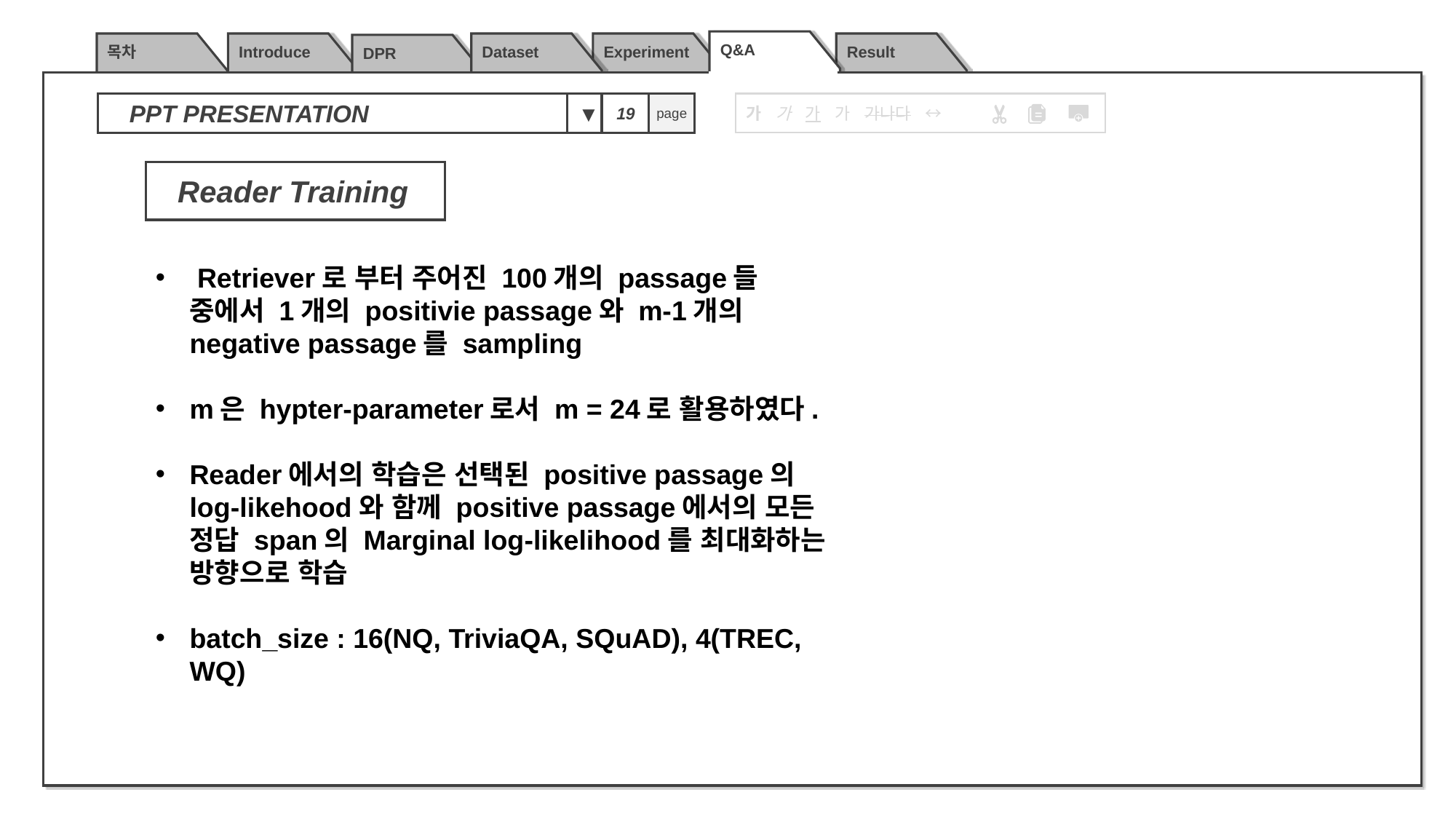

Q&A
목차
Introduce
Dataset
Experiment

Result
DPR

PPT PRESENTATION
▼
19
page
가   가   가   가   가나다   ↔

Reader Training
 Retriever로 부터 주어진 100개의 passage들 중에서 1개의 positivie passage와 m-1개의 negative passage를 sampling

m은 hypter-parameter로서 m = 24로 활용하였다.

Reader에서의 학습은 선택된 positive passage의 log-likehood와 함께 positive passage에서의 모든 정답 span의 Marginal log-likelihood를 최대화하는 방향으로 학습

batch_size : 16(NQ, TriviaQA, SQuAD), 4(TREC, WQ)